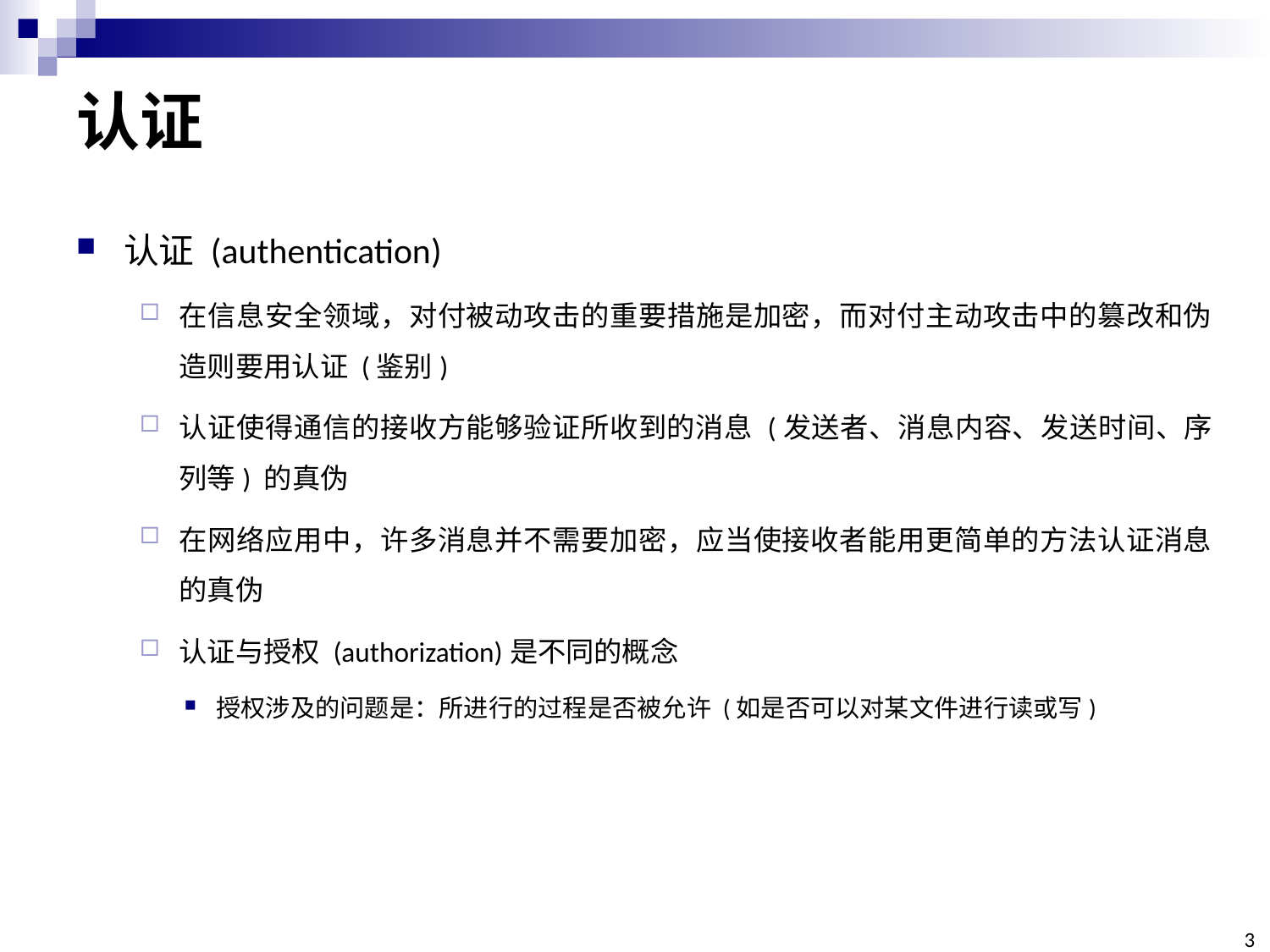

# 认证
认证 (authentication)
在信息安全领域，对付被动攻击的重要措施是加密，而对付主动攻击中的篡改和伪造则要用认证 (鉴别)
认证使得通信的接收方能够验证所收到的消息 (发送者、消息内容、发送时间、序列等) 的真伪
在网络应用中，许多消息并不需要加密，应当使接收者能用更简单的方法认证消息的真伪
认证与授权 (authorization)是不同的概念
授权涉及的问题是：所进行的过程是否被允许 (如是否可以对某文件进行读或写)
3